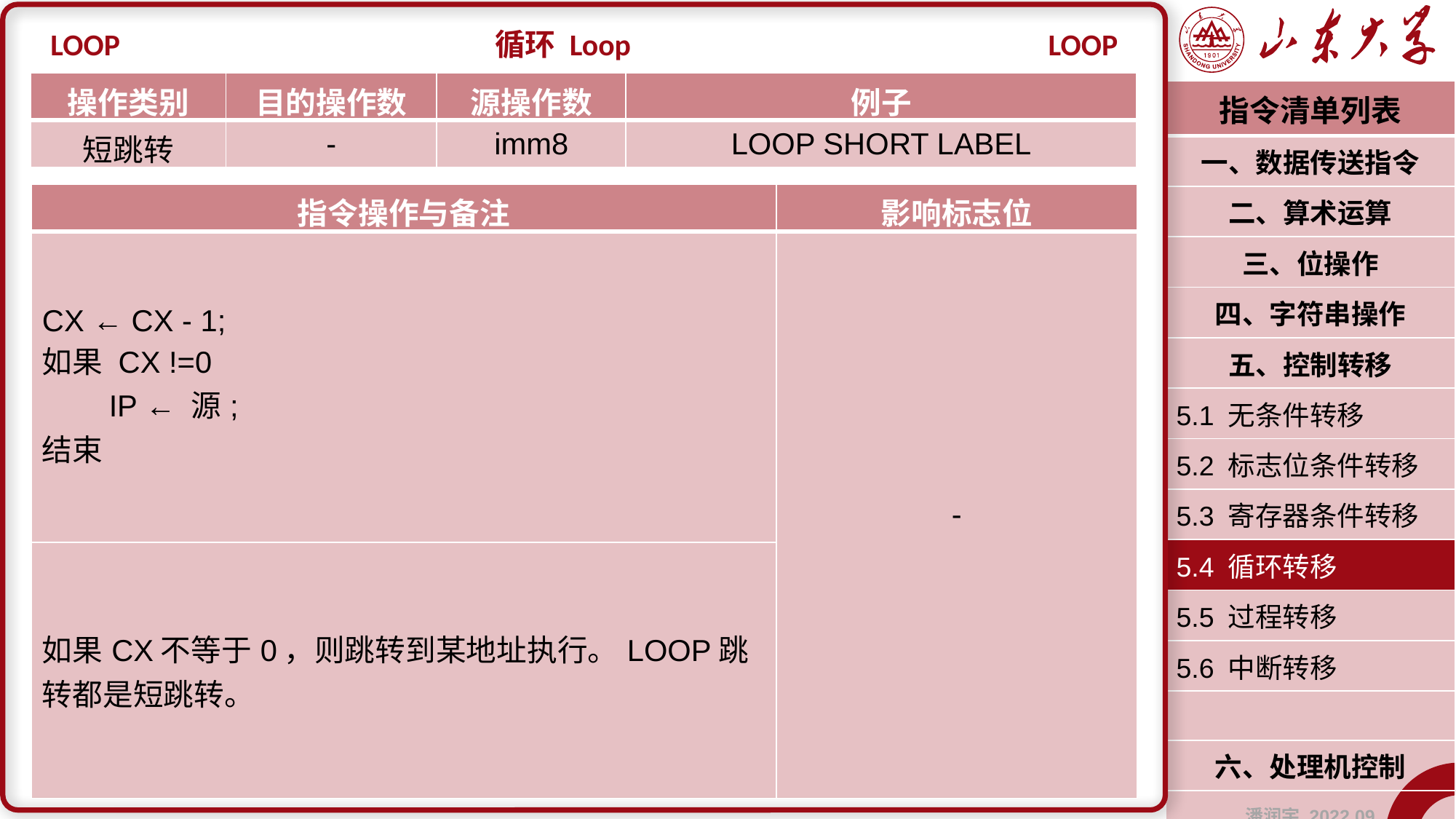

LOOP
循环 Loop
LOOP
| 操作类别 | 目的操作数 | 源操作数 | 例子 |
| --- | --- | --- | --- |
| 短跳转 | - | imm8 | LOOP SHORT LABEL |
| 指令清单列表 |
| --- |
| 一、数据传送指令 |
| 二、算术运算 |
| 三、位操作 |
| 四、字符串操作 |
| 五、控制转移 |
| 5.1 无条件转移 |
| 5.2 标志位条件转移 |
| 5.3 寄存器条件转移 |
| 5.4 循环转移 |
| 5.5 过程转移 |
| 5.6 中断转移 |
|  |
| 六、处理机控制 |
| 潘润宇 2022.09 |
| 指令操作与备注 | 影响标志位 |
| --- | --- |
| CX ← CX - 1; 如果 CX !=0 IP ← 源; 结束 | - |
| 如果CX不等于0，则跳转到某地址执行。LOOP跳转都是短跳转。 |  |